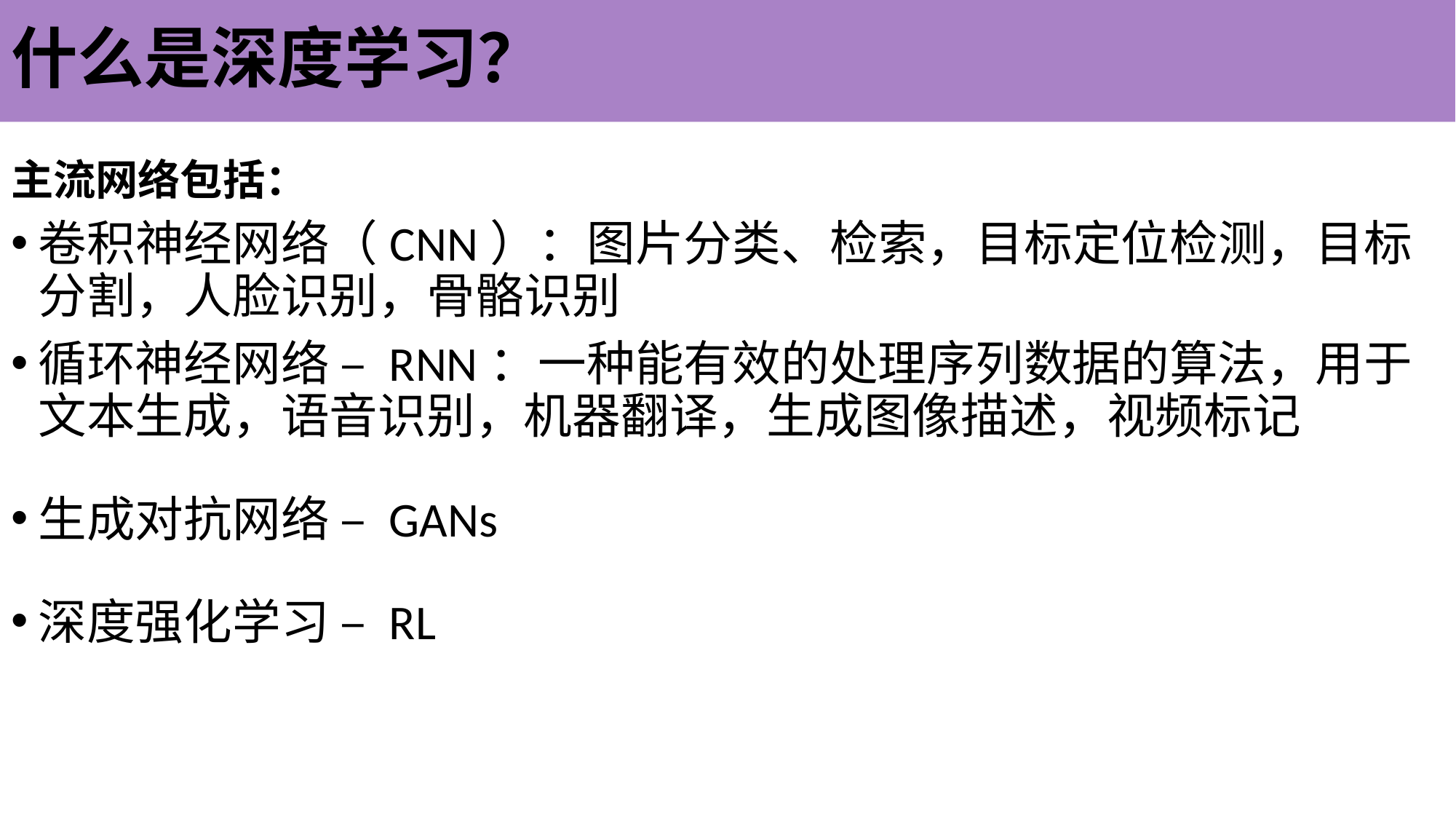

# 什么是深度学习？
主流网络包括：
卷积神经网络（CNN）：图片分类、检索，目标定位检测，目标分割，人脸识别，骨骼识别
循环神经网络 – RNN：一种能有效的处理序列数据的算法，用于文本生成，语音识别，机器翻译，生成图像描述，视频标记
生成对抗网络 – GANs
深度强化学习 – RL